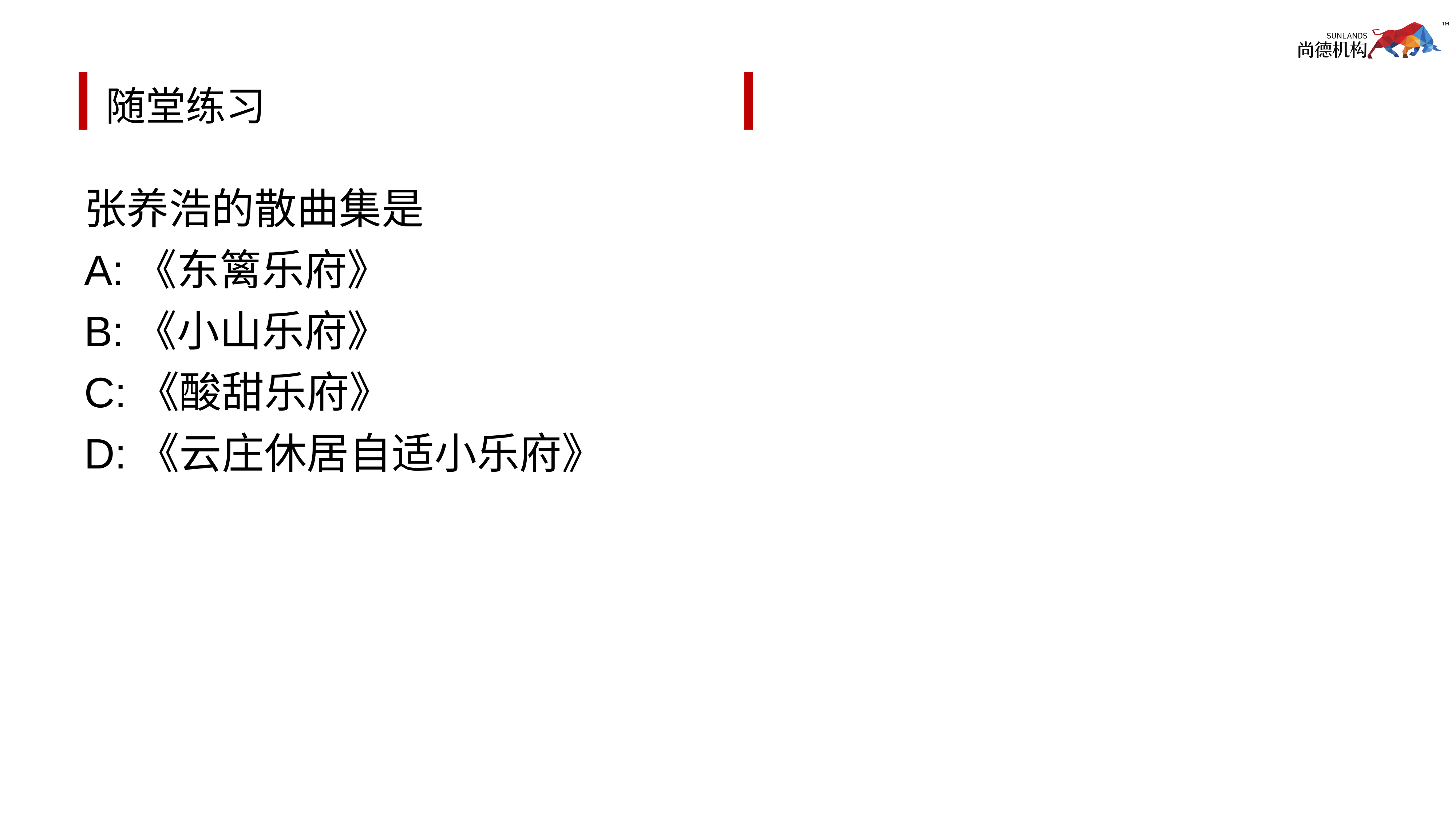

# 随堂练习
张养浩的散曲集是
A:《东篱乐府》
B:《小山乐府》
C:《酸甜乐府》
D:《云庄休居自适小乐府》